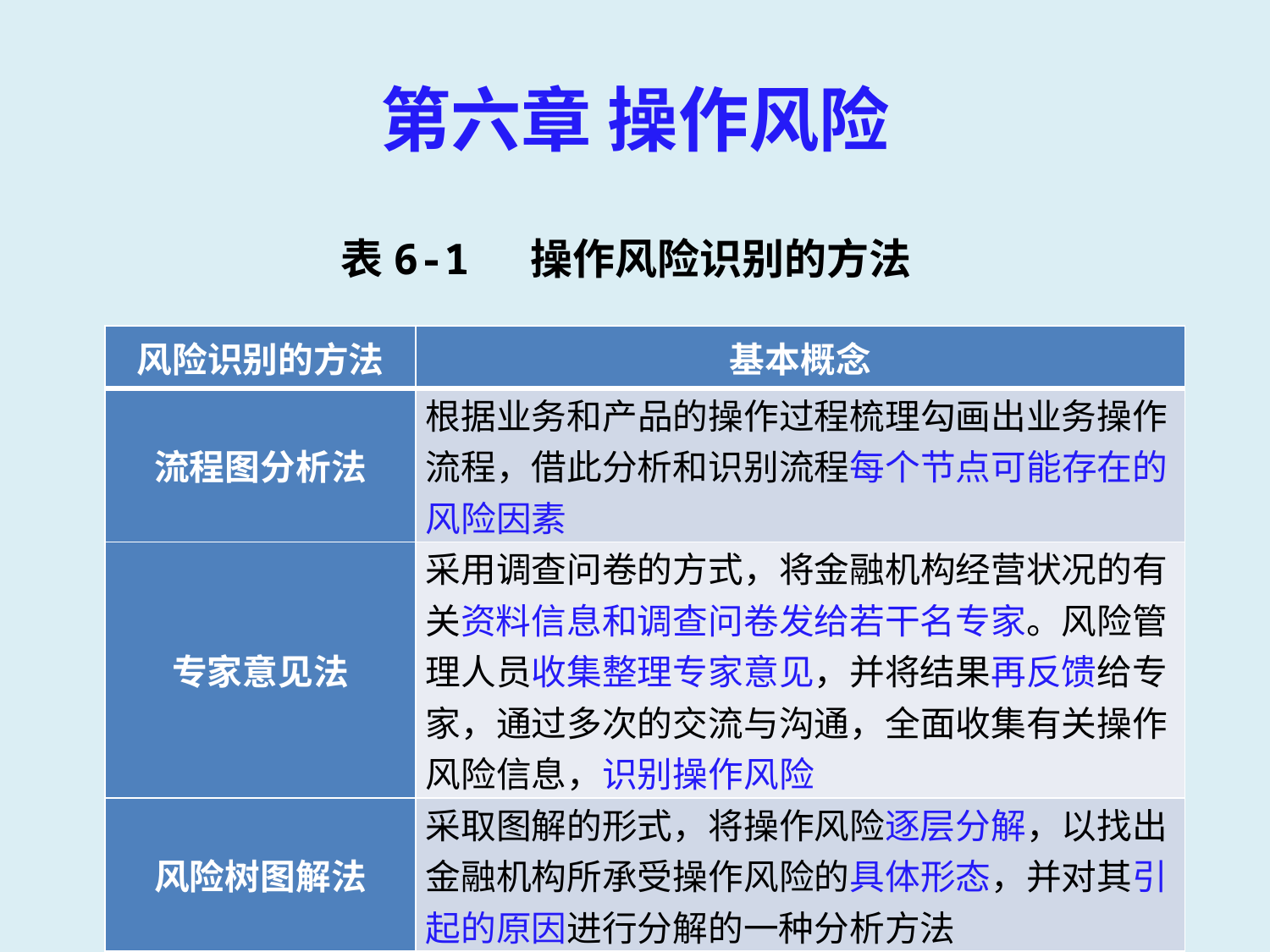

# 第六章 操作风险
表6-1  操作风险识别的方法
| 风险识别的方法 | 基本概念 |
| --- | --- |
| 流程图分析法 | 根据业务和产品的操作过程梳理勾画出业务操作流程，借此分析和识别流程每个节点可能存在的风险因素 |
| 专家意见法 | 采用调查问卷的方式，将金融机构经营状况的有关资料信息和调查问卷发给若干名专家。风险管理人员收集整理专家意见，并将结果再反馈给专家，通过多次的交流与沟通，全面收集有关操作风险信息，识别操作风险 |
| 风险树图解法 | 采取图解的形式，将操作风险逐层分解，以找出金融机构所承受操作风险的具体形态，并对其引起的原因进行分解的一种分析方法 |
16